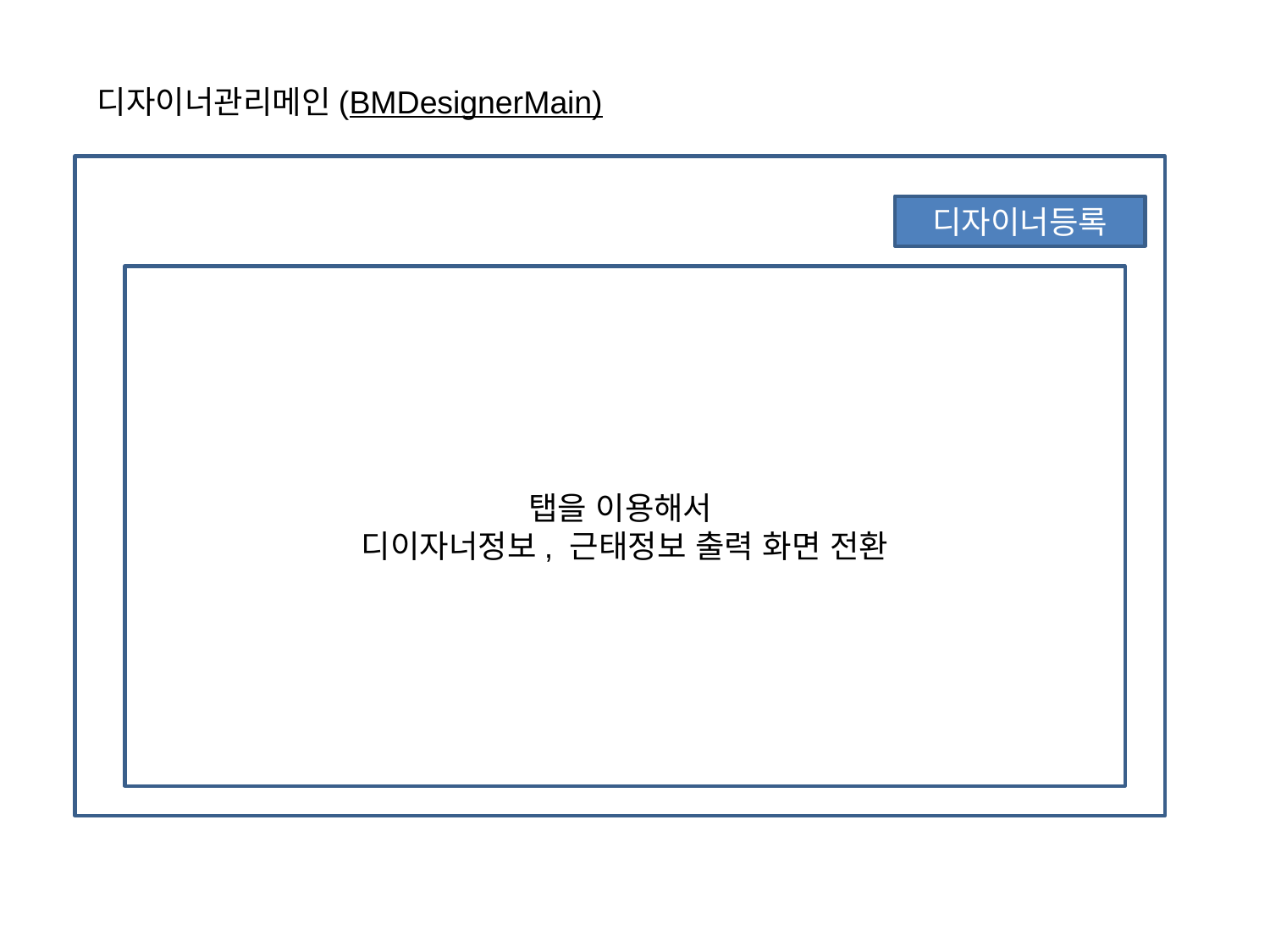

디자이너관리메인(BMDesignerMain)

디자이너등록
탭을 이용해서
디이자너정보, 근태정보 출력 화면 전환